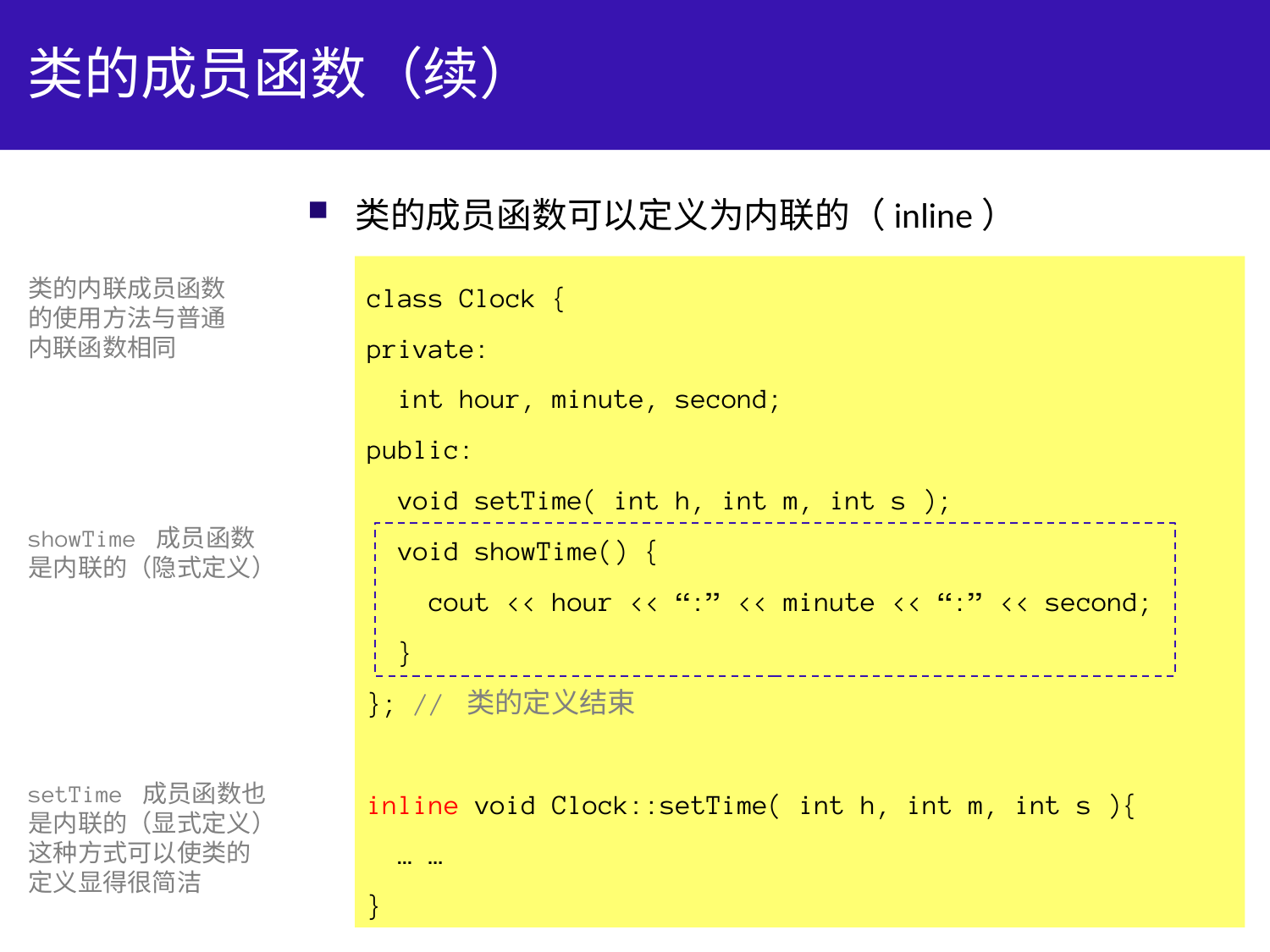

# 类的成员函数（续）
类的成员函数可以定义为内联的（inline）
class Clock {
private:
  int hour, minute, second;
public:
  void setTime( int h, int m, int s );
  void showTime() {
    cout << hour << “:” << minute << “:” << second;
  }
}; // 类的定义结束

inline void Clock::setTime( int h, int m, int s ){
  … …
}
类的内联成员函数
的使用方法与普通
内联函数相同
showTime 成员函数
是内联的（隐式定义）

setTime 成员函数也
是内联的（显式定义）
这种方式可以使类的
定义显得很简洁
17